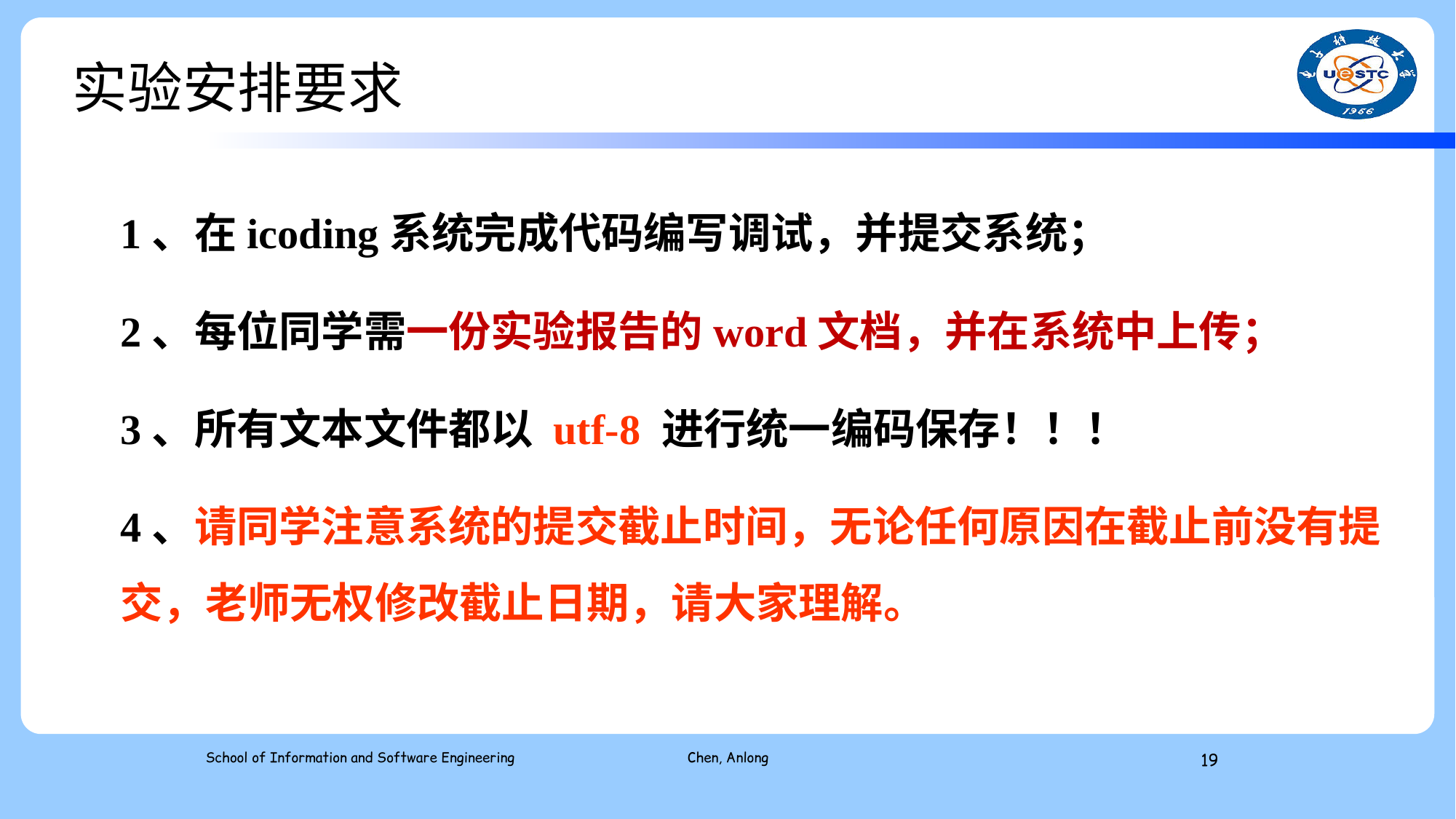

实验安排要求
1、在icoding系统完成代码编写调试，并提交系统；
2、每位同学需一份实验报告的word文档，并在系统中上传；
3、所有文本文件都以 utf-8 进行统一编码保存！！！
4、请同学注意系统的提交截止时间，无论任何原因在截止前没有提交，老师无权修改截止日期，请大家理解。
  School of Information and Software Engineering
Chen, Anlong
19